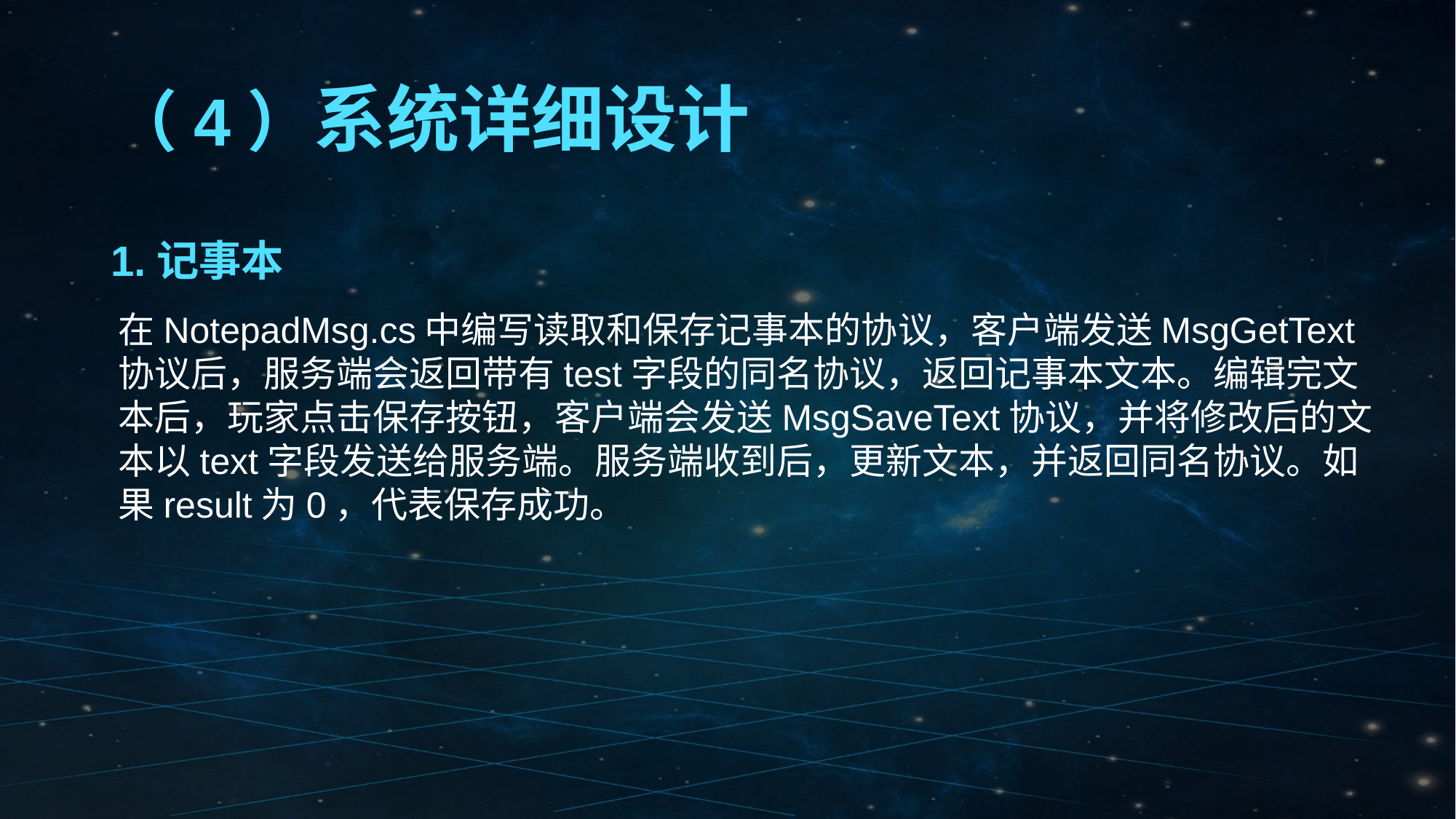

# （4）系统详细设计
1.记事本
在NotepadMsg.cs中编写读取和保存记事本的协议，客户端发送MsgGetText 协议后，服务端会返回带有test字段的同名协议，返回记事本文本。编辑完文本后，玩家点击保存按钮，客户端会发送MsgSaveText协议，并将修改后的文本以text字段发送给服务端。服务端收到后，更新文本，并返回同名协议。如果result为0，代表保存成功。